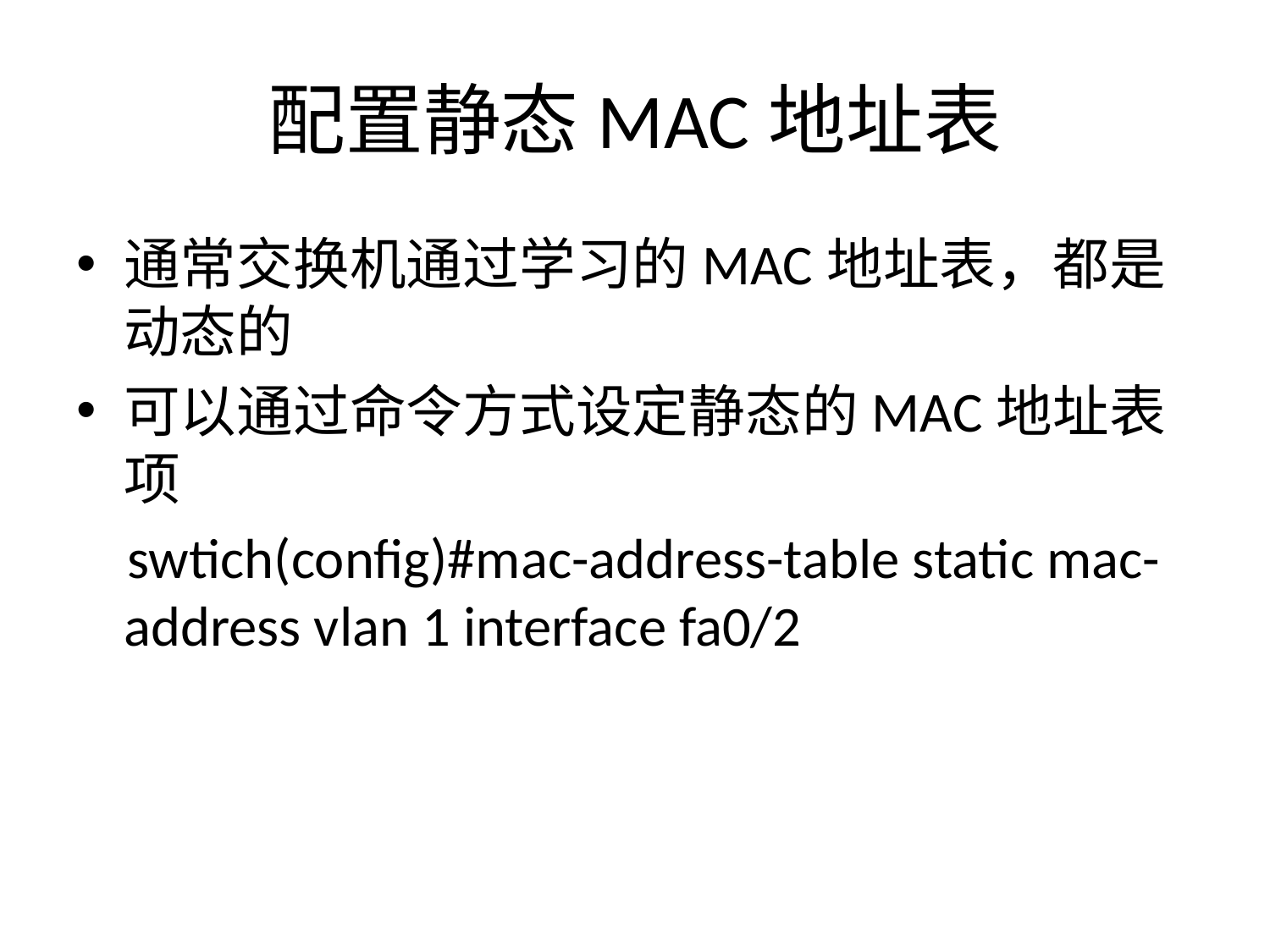

# 配置静态MAC地址表
通常交换机通过学习的MAC地址表，都是动态的
可以通过命令方式设定静态的MAC地址表项
    swtich(config)#mac-address-table static mac-address vlan 1 interface fa0/2